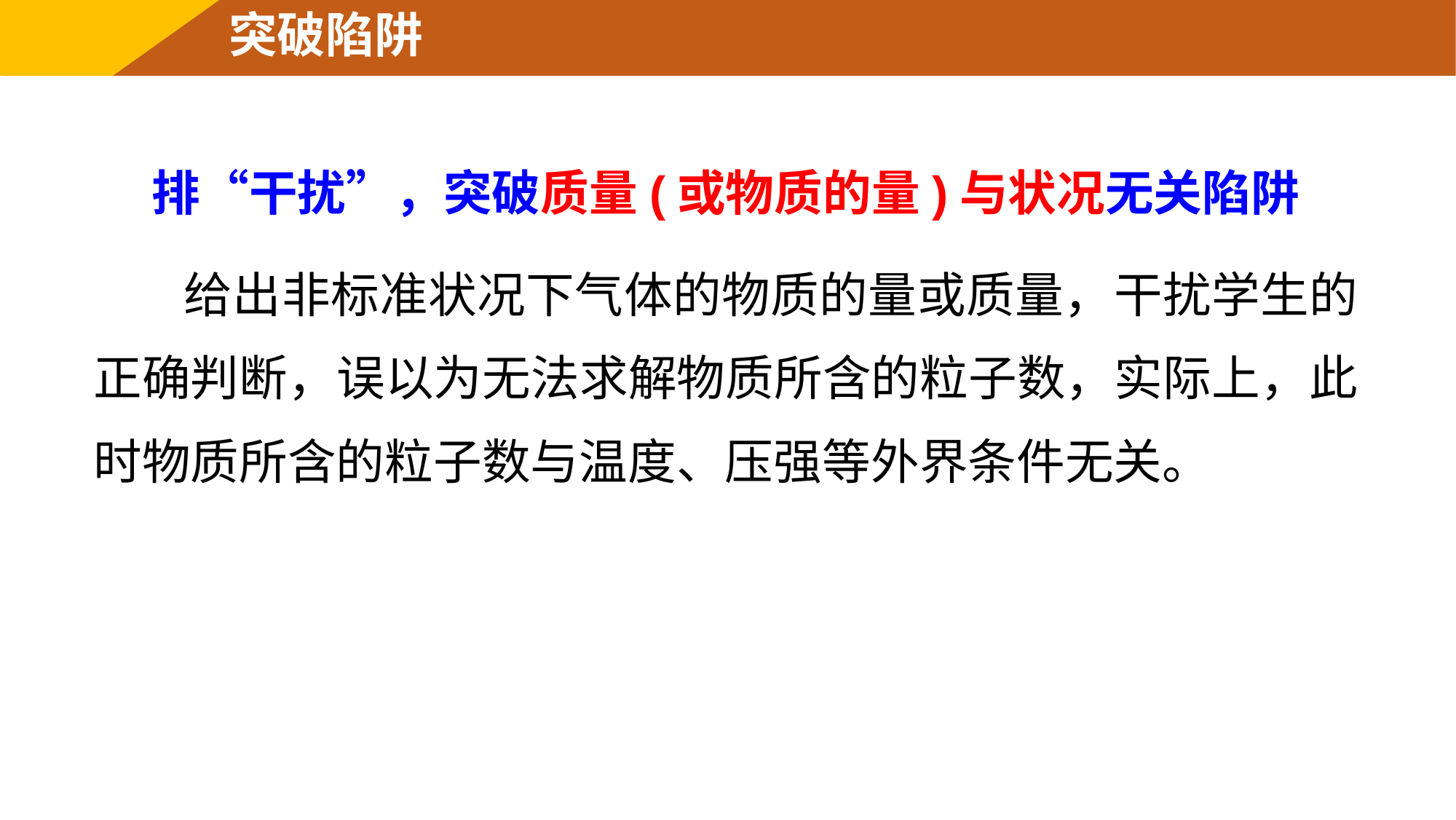

突破陷阱
排“干扰”，突破质量(或物质的量)与状况无关陷阱
       给出非标准状况下气体的物质的量或质量，干扰学生的正确判断，误以为无法求解物质所含的粒子数，实际上，此时物质所含的粒子数与温度、压强等外界条件无关。